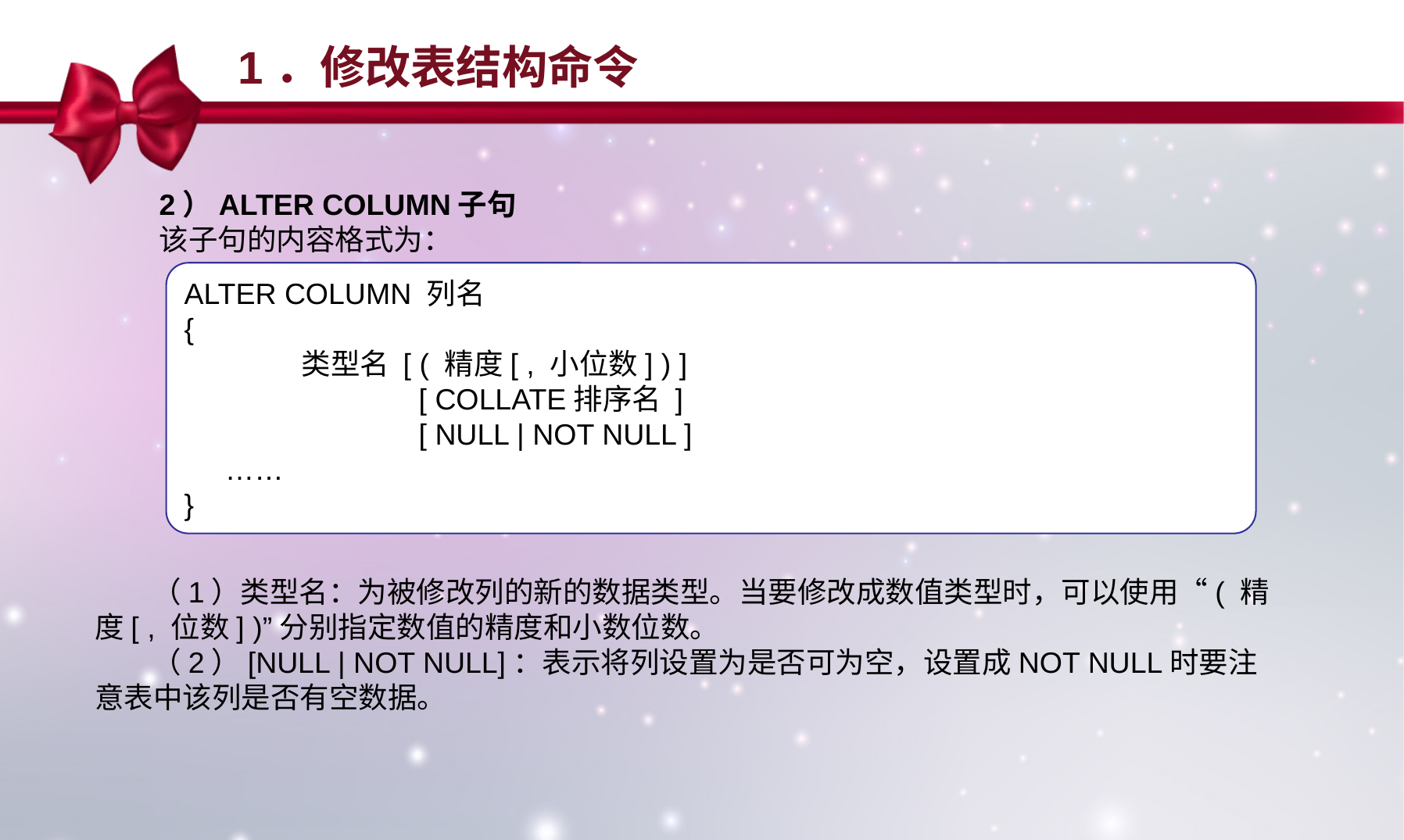

1．修改表结构命令
2）ALTER COLUMN子句
该子句的内容格式为：
ALTER COLUMN 列名
{
	类型名 [ ( 精度[ , 小位数] ) ]
		[ COLLATE排序名 ]
		[ NULL | NOT NULL ]
     ……
}
（1）类型名：为被修改列的新的数据类型。当要修改成数值类型时，可以使用“( 精度[ , 位数] )”分别指定数值的精度和小数位数。
（2）[NULL | NOT NULL]：表示将列设置为是否可为空，设置成NOT NULL时要注意表中该列是否有空数据。